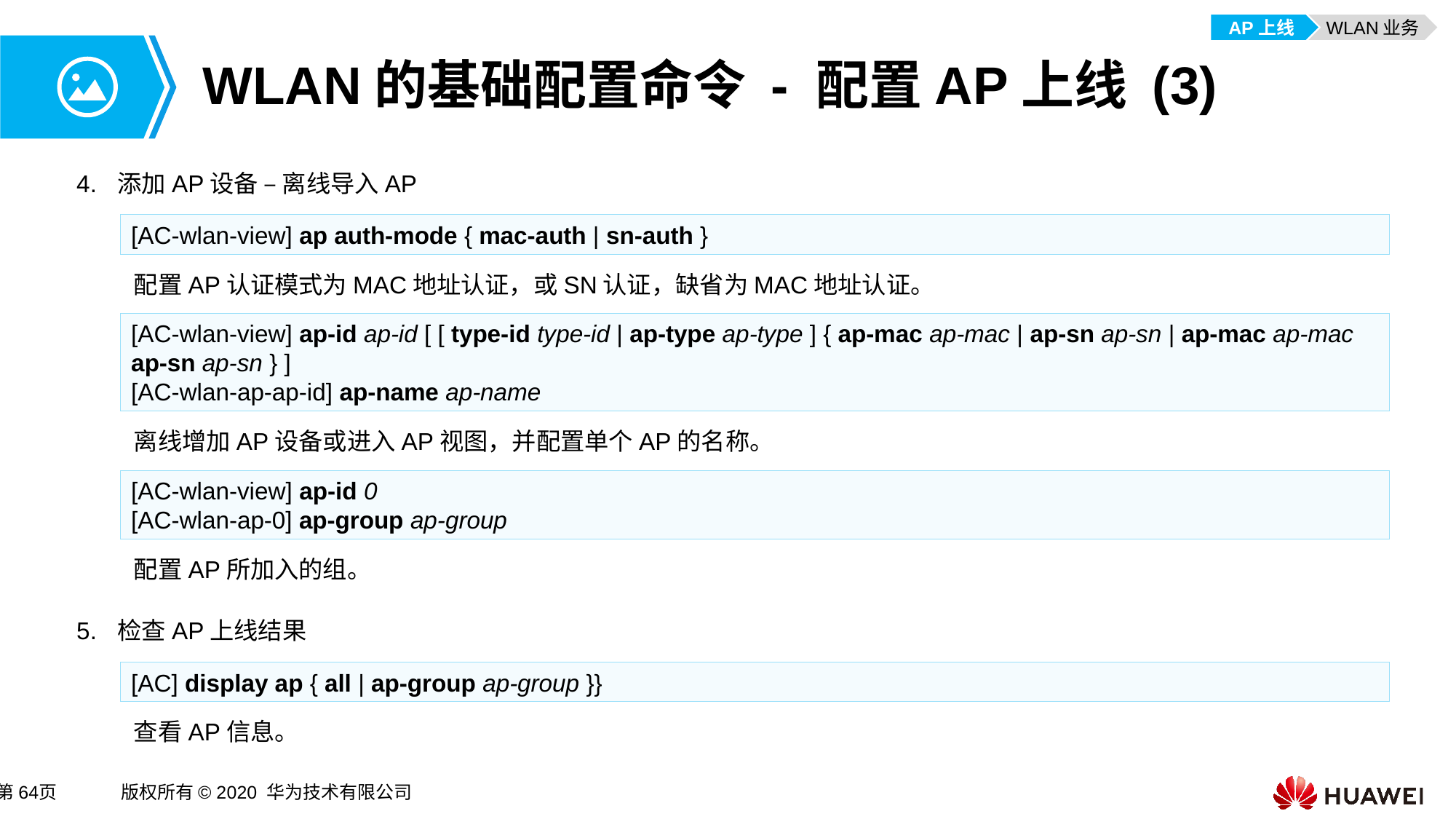

AP上线
WLAN业务
# WLAN的基础配置命令 - 配置AP上线 (3)
添加AP设备 – 离线导入AP
[AC-wlan-view] ap auth-mode { mac-auth | sn-auth }
配置AP认证模式为MAC地址认证，或SN认证，缺省为MAC地址认证。
[AC-wlan-view] ap-id ap-id [ [ type-id type-id | ap-type ap-type ] { ap-mac ap-mac | ap-sn ap-sn | ap-mac ap-mac ap-sn ap-sn } ]
[AC-wlan-ap-ap-id] ap-name ap-name
离线增加AP设备或进入AP视图，并配置单个AP的名称。
[AC-wlan-view] ap-id 0
[AC-wlan-ap-0] ap-group ap-group
配置AP所加入的组。
检查AP上线结果
[AC] display ap { all | ap-group ap-group }}
查看AP信息。